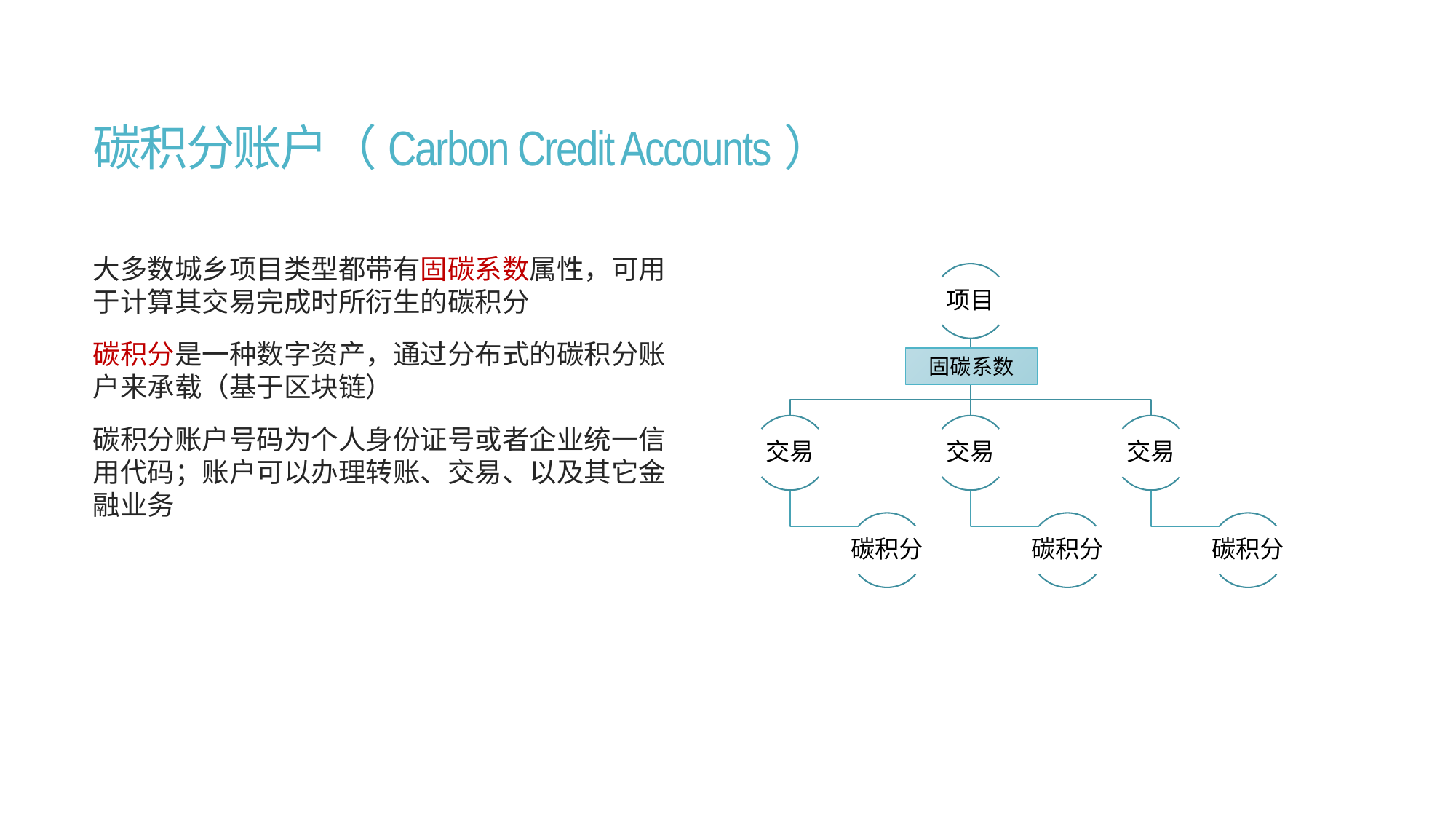

# 碳积分账户（Carbon Credit Accounts）
大多数城乡项目类型都带有固碳系数属性，可用于计算其交易完成时所衍生的碳积分
碳积分是一种数字资产，通过分布式的碳积分账户来承载（基于区块链）
碳积分账户号码为个人身份证号或者企业统一信用代码；账户可以办理转账、交易、以及其它金融业务
项目
交易
碳积分
交易
碳积分
交易
碳积分
固碳系数